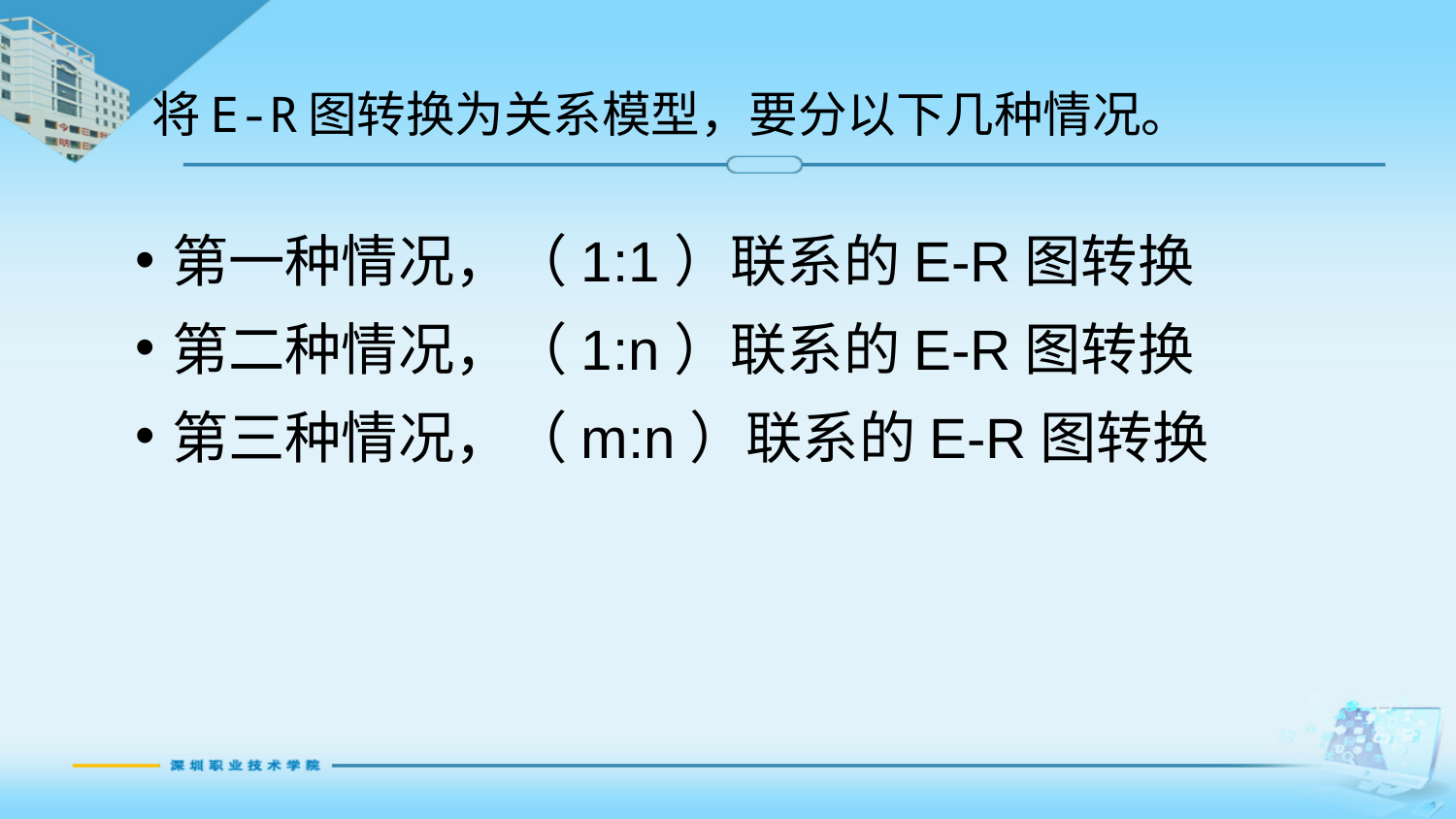

# 将E-R图转换为关系模型，要分以下几种情况。
第一种情况，（1:1）联系的E-R图转换
第二种情况，（1:n）联系的E-R图转换
第三种情况，（m:n）联系的E-R图转换